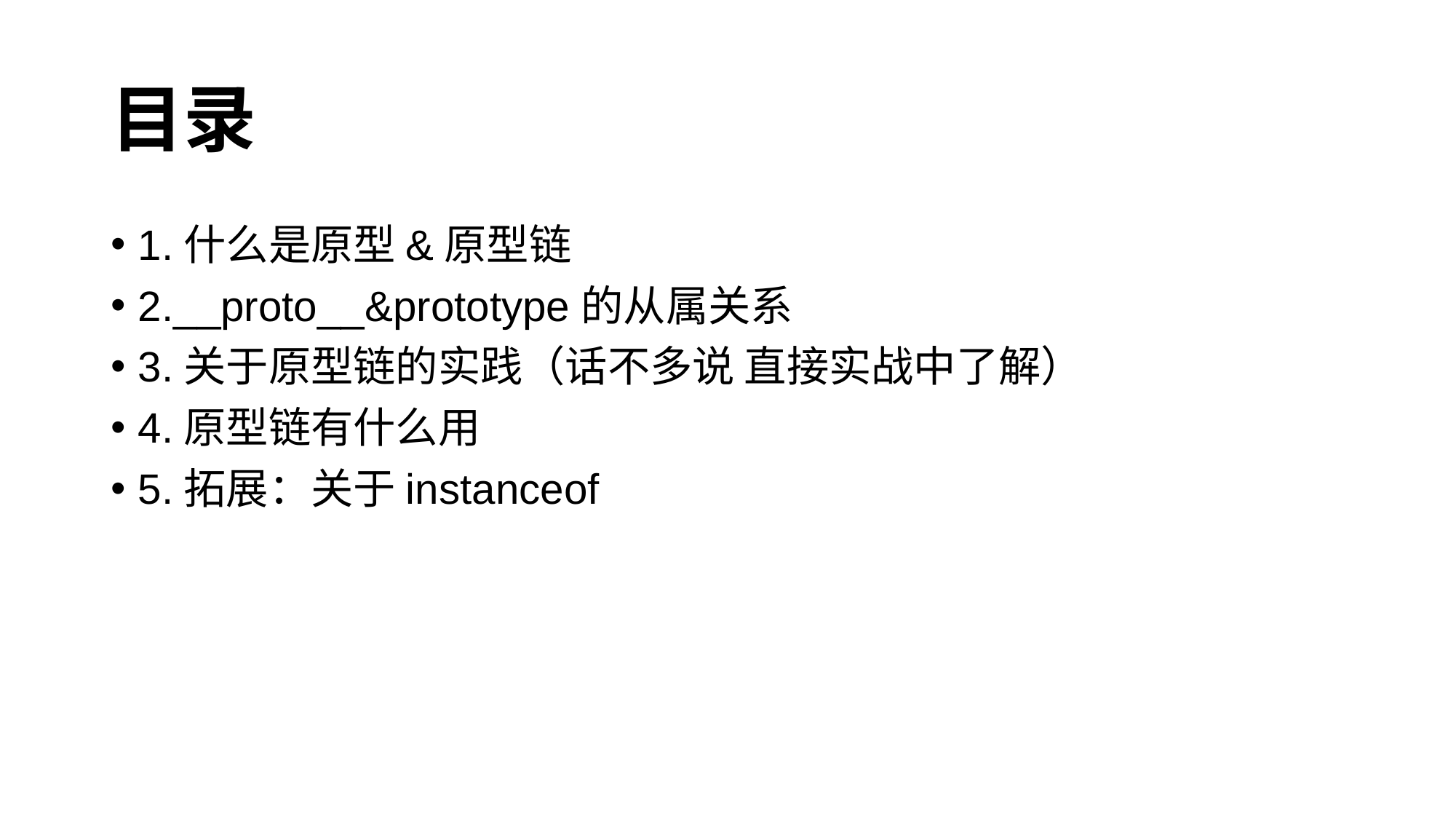

# 目录
1.什么是原型&原型链
2.__proto__&prototype的从属关系
3.关于原型链的实践（话不多说 直接实战中了解）
4.原型链有什么用
5.拓展：关于instanceof